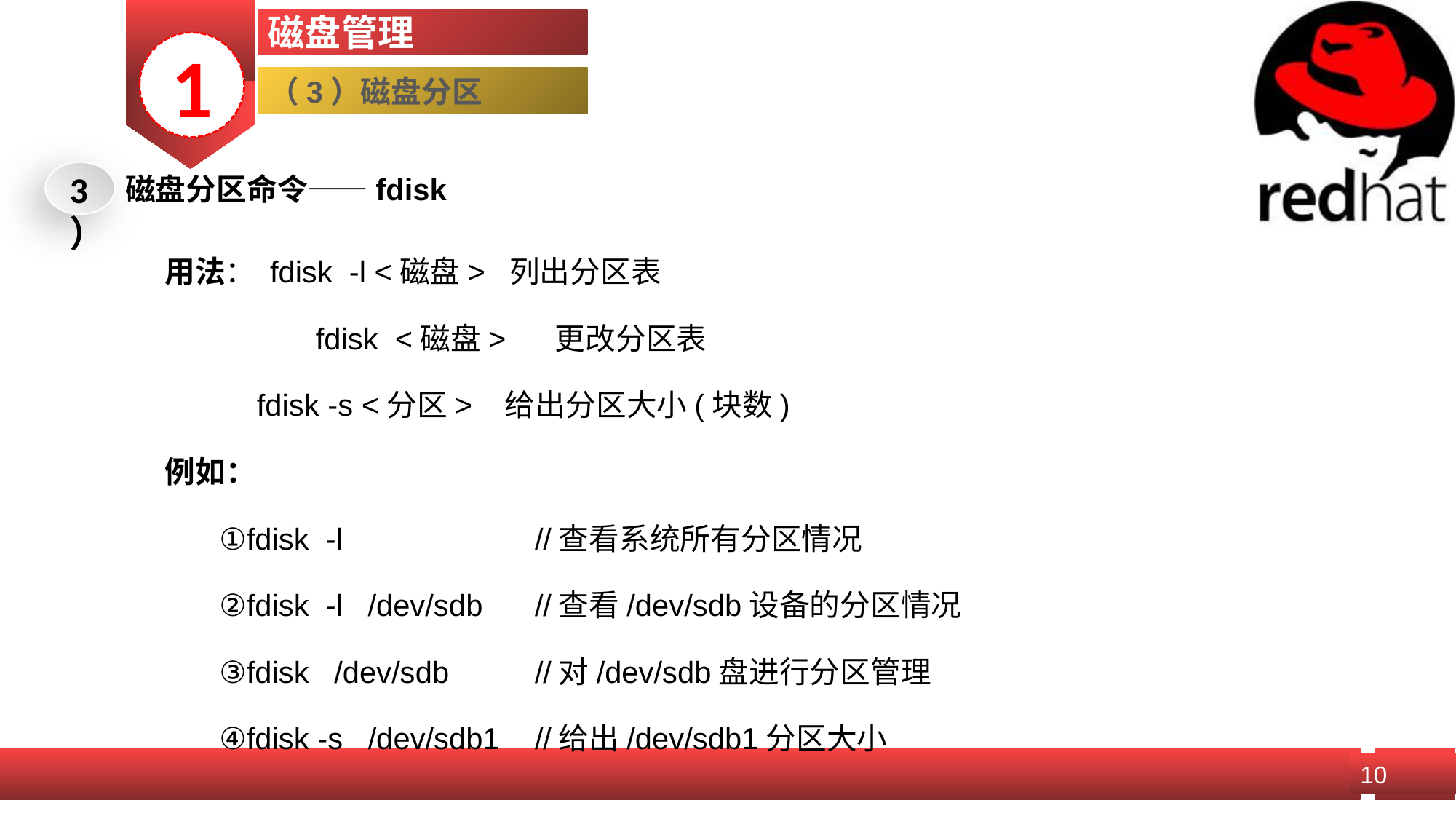

磁盘管理
1
（3）磁盘分区
3）

磁盘分区命令——fdisk
用法： fdisk  -l <磁盘>  列出分区表
	     fdisk  <磁盘>     更改分区表
           fdisk -s <分区>   给出分区大小(块数)
例如：
fdisk  -l  				 //查看系统所有分区情况
fdisk  -l   /dev/sdb	 //查看/dev/sdb设备的分区情况
fdisk   /dev/sdb		 //对/dev/sdb盘进行分区管理
fdisk -s   /dev/sdb1	 //给出/dev/sdb1分区大小